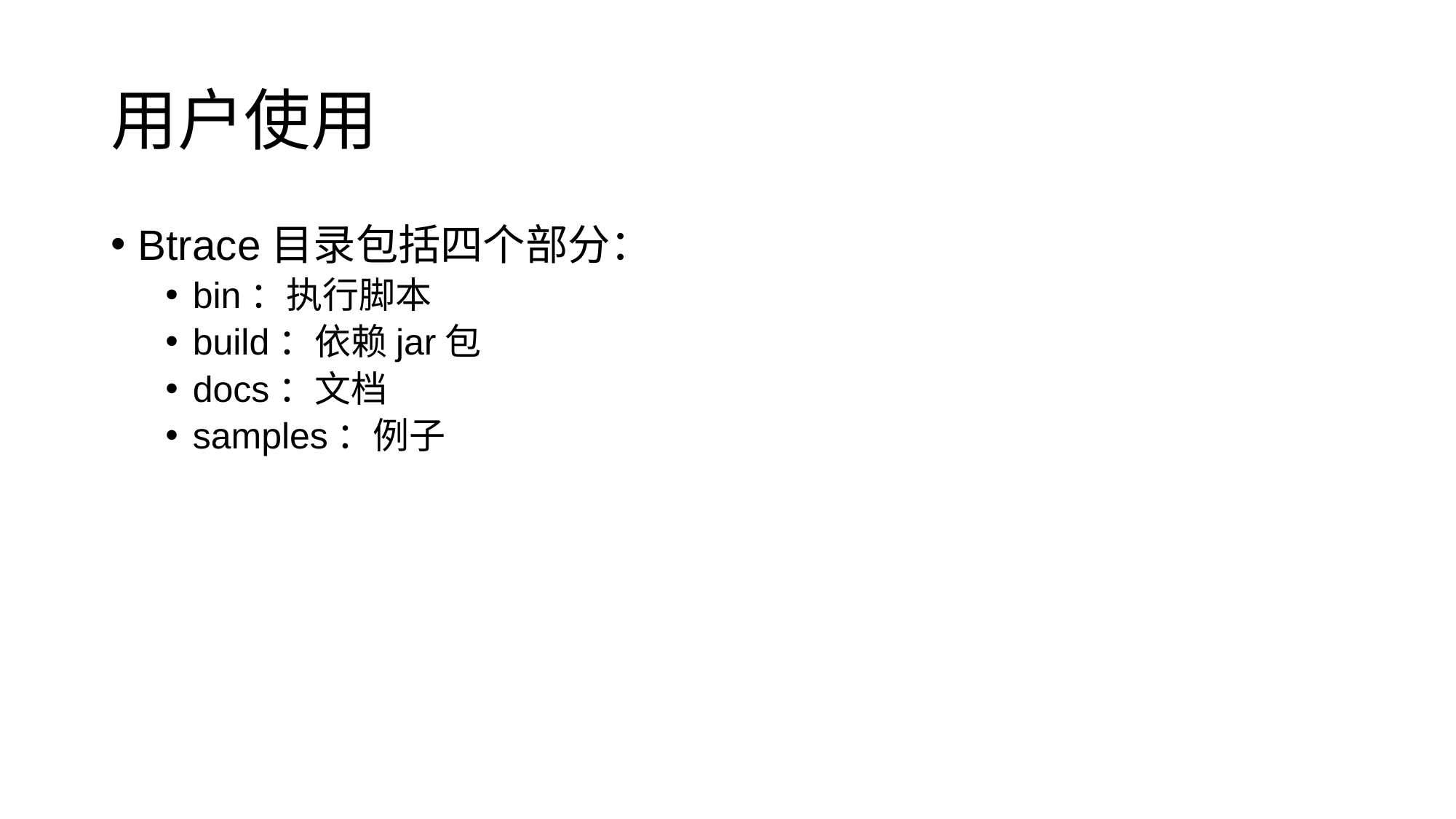

# 用户使用
Btrace目录包括四个部分：
bin：执行脚本
build：依赖jar包
docs：文档
samples：例子